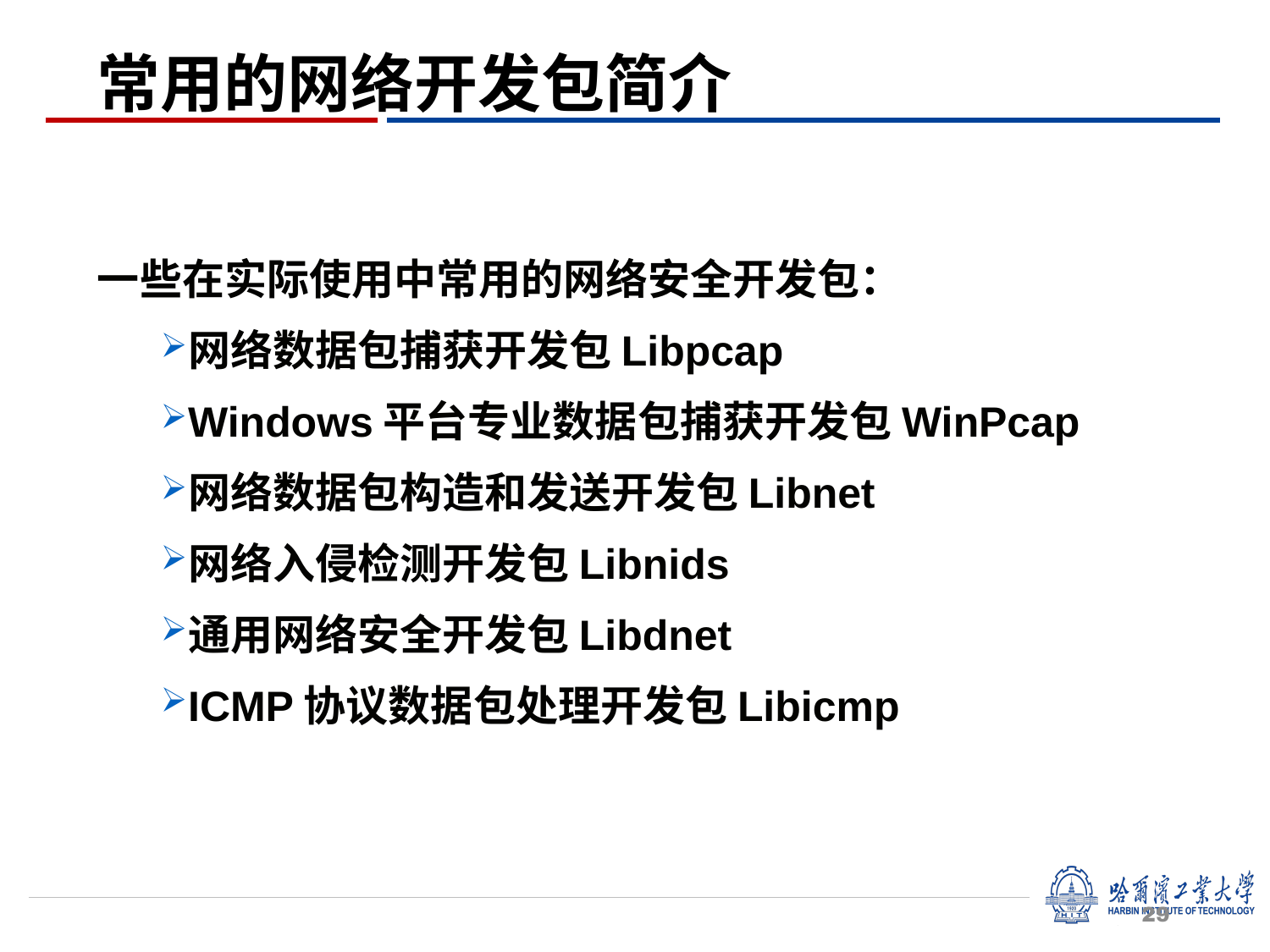

常用的网络开发包简介
一些在实际使用中常用的网络安全开发包：
网络数据包捕获开发包Libpcap
Windows平台专业数据包捕获开发包WinPcap
网络数据包构造和发送开发包Libnet
网络入侵检测开发包Libnids
通用网络安全开发包Libdnet
ICMP协议数据包处理开发包Libicmp

29